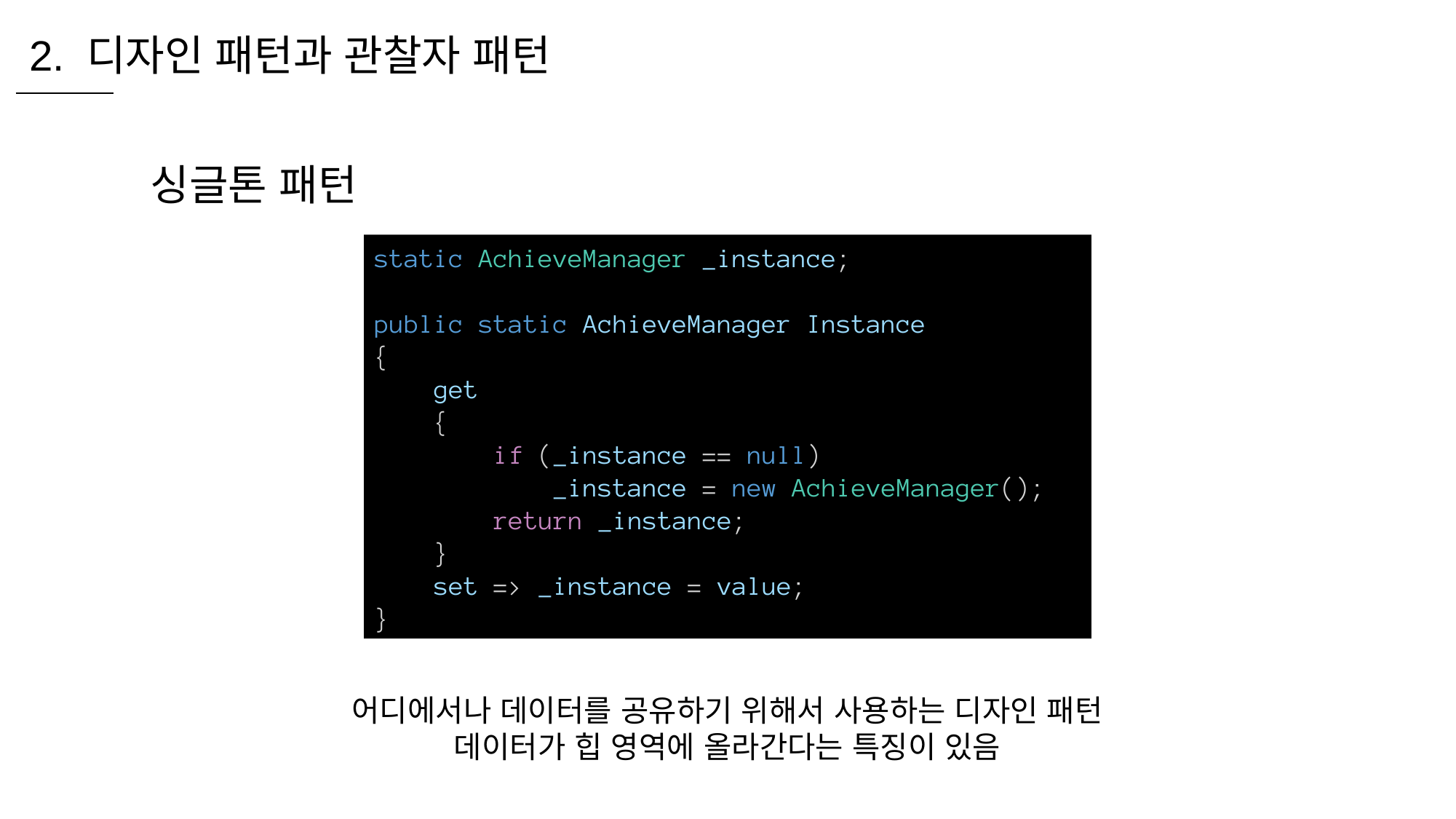

2. 디자인 패턴과 관찰자 패턴
싱글톤 패턴
static AchieveManager _instance;
public static AchieveManager Instance
{
    get
    {
        if (_instance == null)
            _instance = new AchieveManager();
        return _instance;
    }
    set => _instance = value;
}
어디에서나 데이터를 공유하기 위해서 사용하는 디자인 패턴
데이터가 힙 영역에 올라간다는 특징이 있음